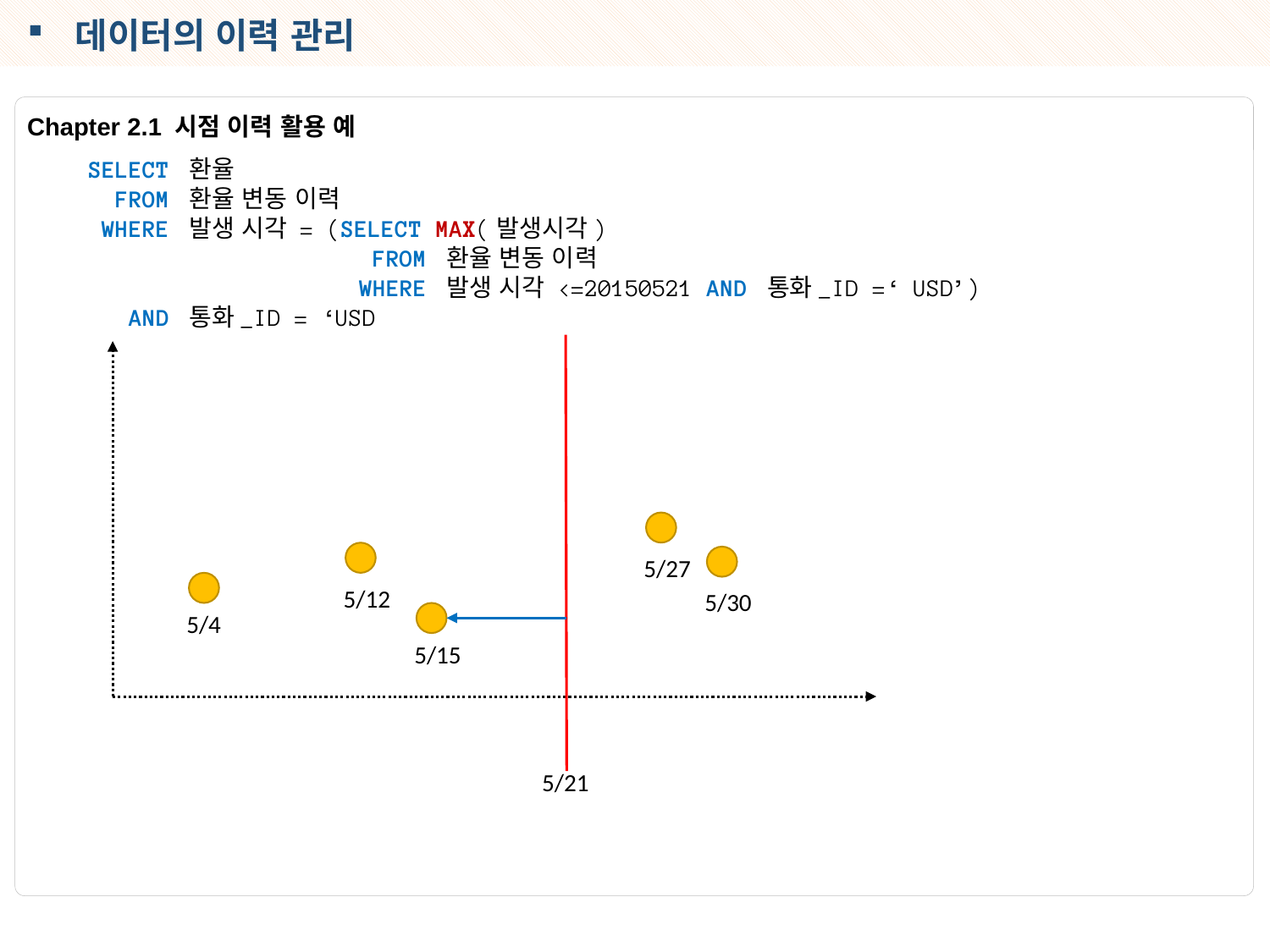

데이터의 이력 관리
Chapter 2.1 시점 이력 활용 예
SELECT 환율
  FROM 환율 변동 이력
 WHERE 발생 시각 = (SELECT MAX(발생시각)
                     FROM 환율 변동 이력
                    WHERE 발생 시각 <=20150521 AND 통화_ID =‘ USD’)
   AND 통화_ID = ‘USD

5/27

5/12
5/30
5/4

5/15
5/21